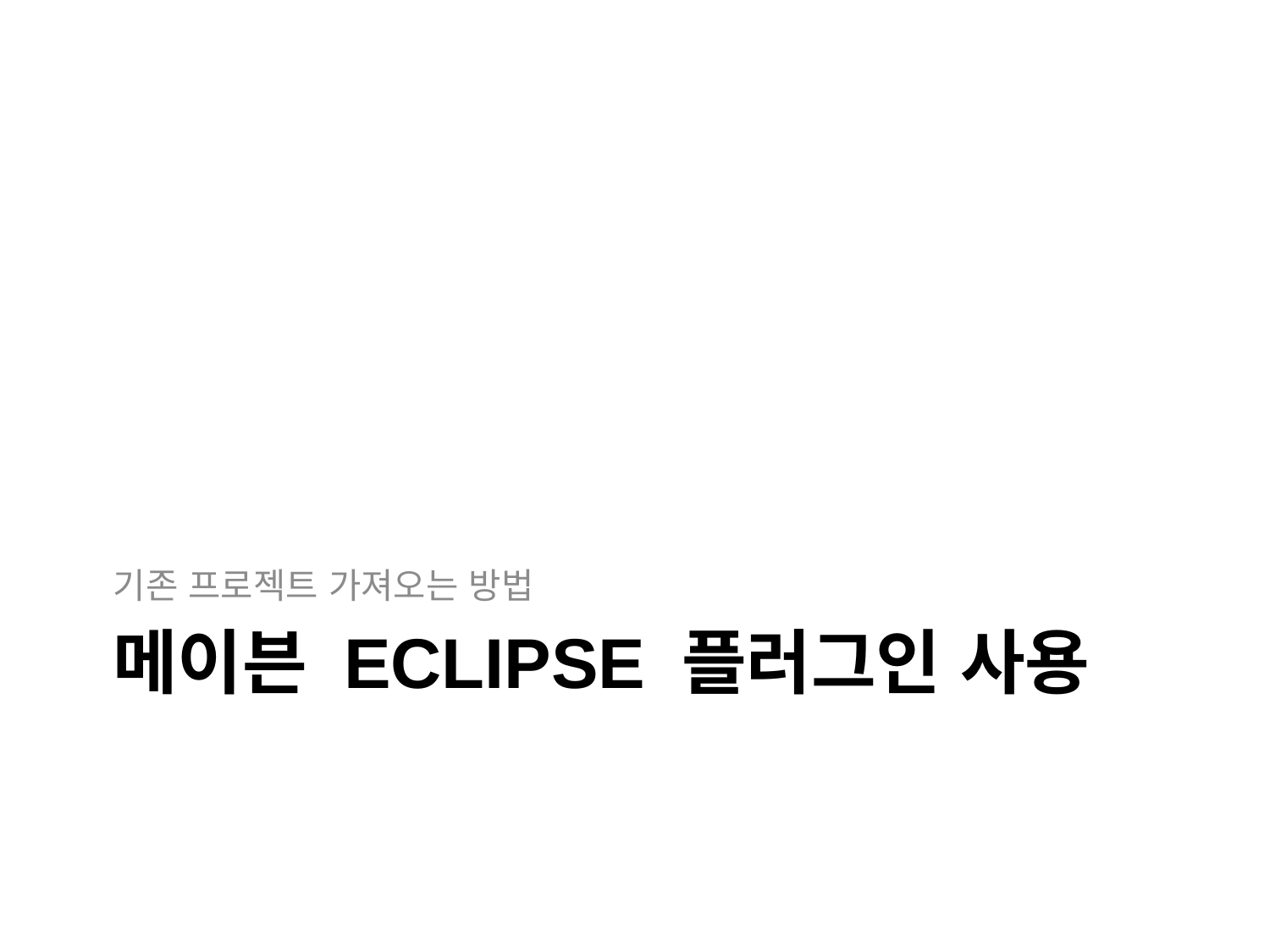

기존 프로젝트 가져오는 방법
# 메이븐 eclipse 플러그인 사용